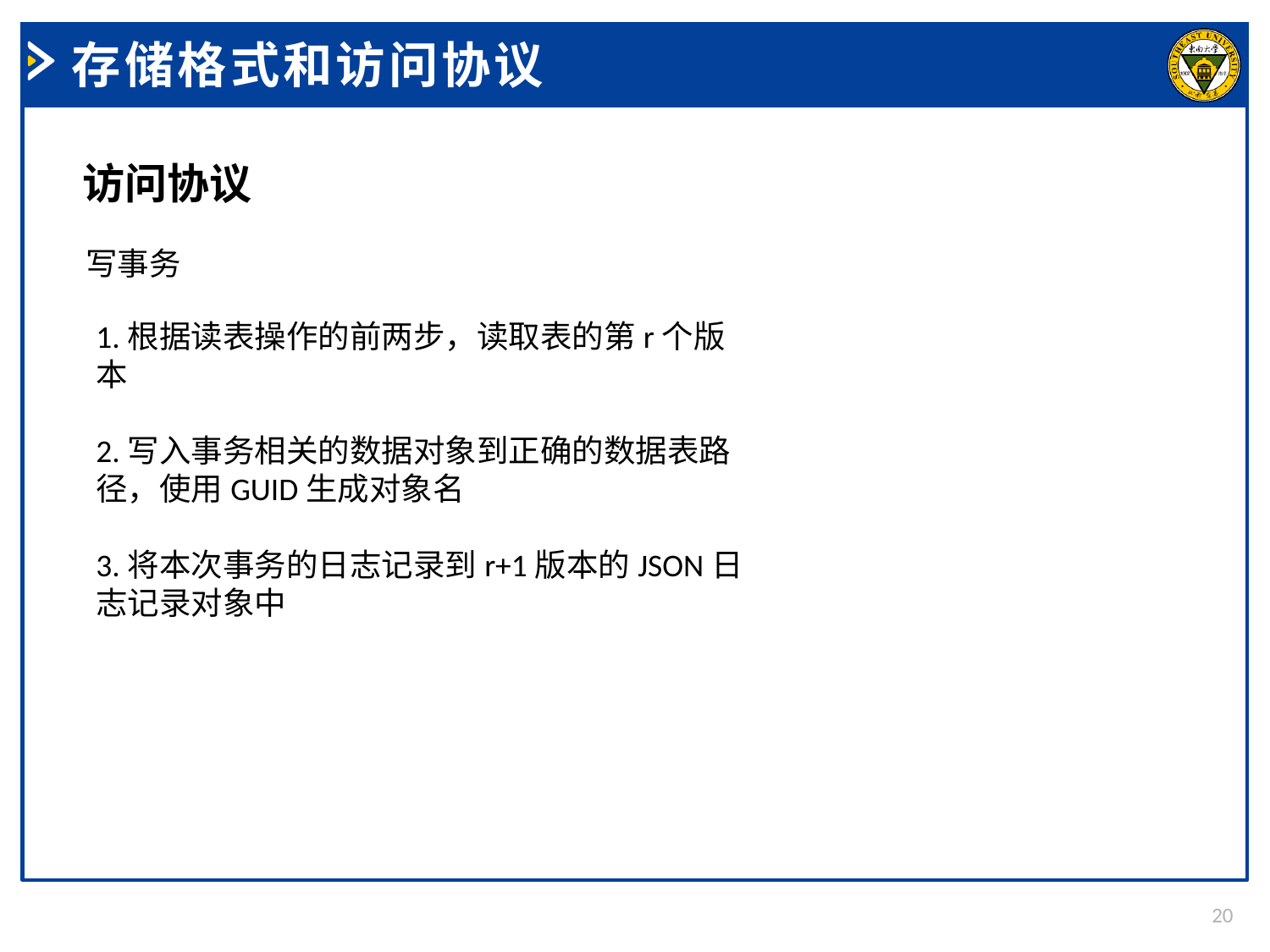

存储格式和访问协议
访问协议
写事务
1.根据读表操作的前两步，读取表的第r个版本

2.写入事务相关的数据对象到正确的数据表路径，使用GUID生成对象名

3.将本次事务的日志记录到r+1版本的JSON日志记录对象中

20